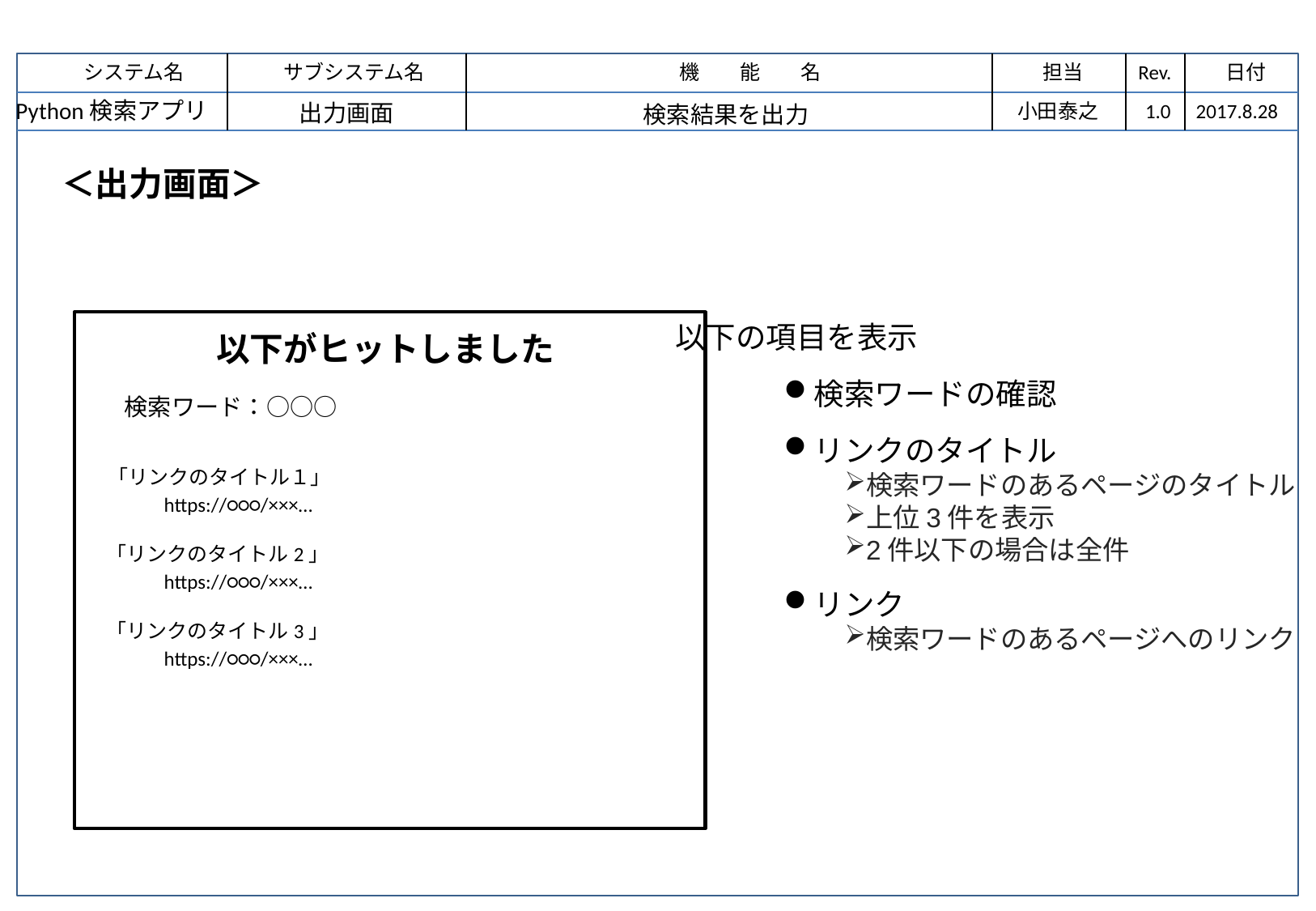

Python検索アプリ
出力画面
小田泰之
1.0
2017.8.28
検索結果を出力
＜出力画面＞

以下の項目を表示
検索ワードの確認
リンクのタイトル
検索ワードのあるページのタイトル
上位3件を表示
2件以下の場合は全件
リンク
検索ワードのあるページへのリンク
以下がヒットしました
検索ワード：○○○
「リンクのタイトル１」
https://○○○/×××…
「リンクのタイトル2」
https://○○○/×××…
「リンクのタイトル3」
https://○○○/×××…